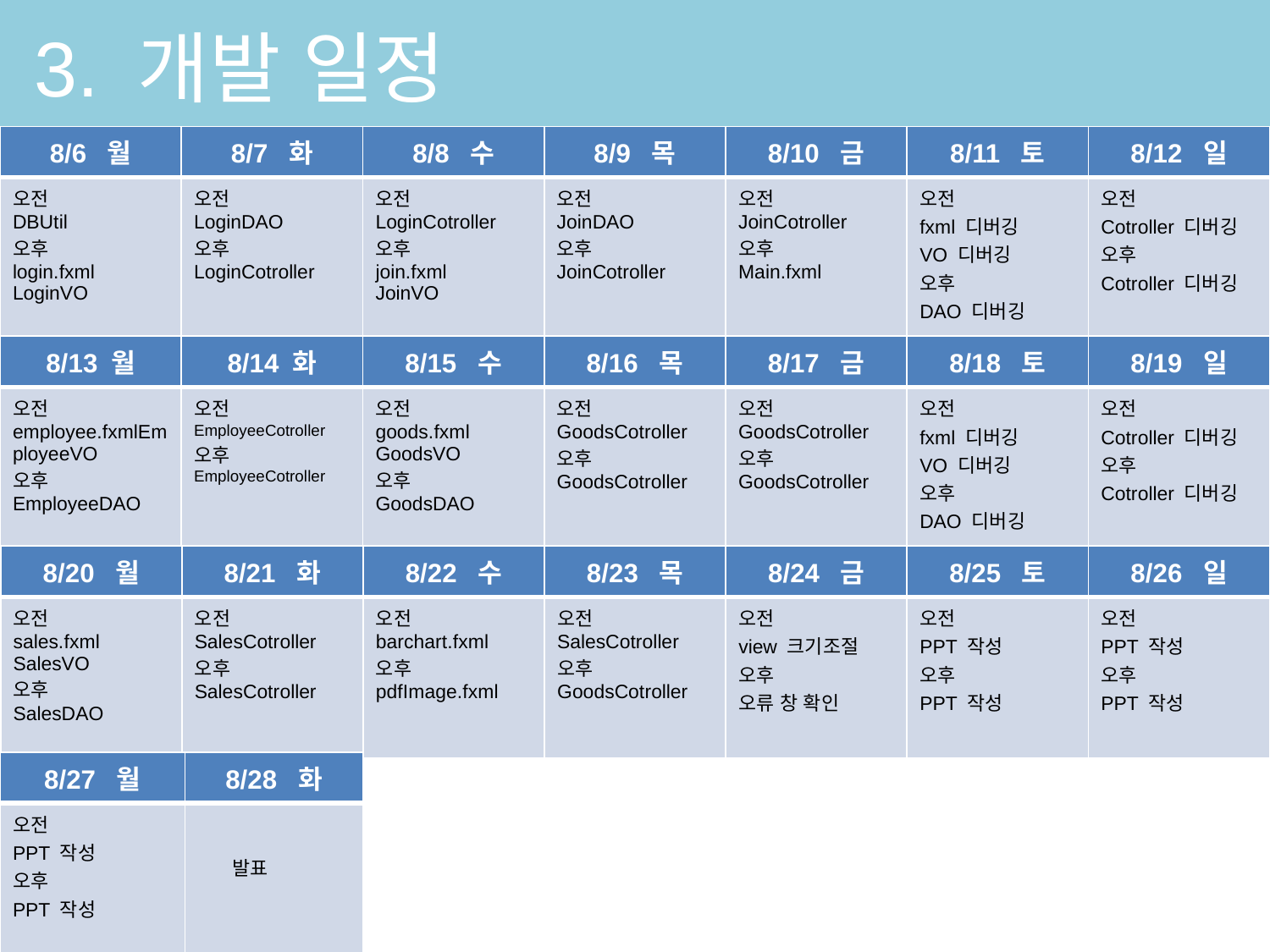

3. 개발 일정
| 8/6 월 | 8/7 화 | 8/8 수 | 8/9 목 | 8/10 금 | 8/11 토 | 8/12 일 |
| --- | --- | --- | --- | --- | --- | --- |
| 오전 DBUtil 오후 login.fxml LoginVO | 오전 LoginDAO 오후 LoginCotroller | 오전 LoginCotroller 오후 join.fxml JoinVO | 오전 JoinDAO 오후 JoinCotroller | 오전 JoinCotroller 오후 Main.fxml | 오전 fxml 디버깅 VO 디버깅 오후 DAO 디버깅 | 오전 Cotroller 디버깅 오후 Cotroller 디버깅 |
| 8/13 월 | 8/14 화 | 8/15 수 | 8/16 목 | 8/17 금 | 8/18 토 | 8/19 일 |
| --- | --- | --- | --- | --- | --- | --- |
| 오전 employee.fxmlEmployeeVO 오후 EmployeeDAO | 오전 EmployeeCotroller 오후 EmployeeCotroller | 오전 goods.fxml GoodsVO 오후 GoodsDAO | 오전 GoodsCotroller 오후 GoodsCotroller | 오전 GoodsCotroller 오후 GoodsCotroller | 오전 fxml 디버깅 VO 디버깅 오후 DAO 디버깅 | 오전 Cotroller 디버깅 오후 Cotroller 디버깅 |
| 8/20 월 | 8/21 화 | 8/22 수 | 8/23 목 | 8/24 금 | 8/25 토 | 8/26 일 |
| --- | --- | --- | --- | --- | --- | --- |
| 오전 sales.fxml SalesVO 오후 SalesDAO | 오전 SalesCotroller 오후 SalesCotroller | 오전 barchart.fxml 오후 pdfImage.fxml | 오전 SalesCotroller 오후 GoodsCotroller | 오전 view 크기조절 오후 오류 창 확인 | 오전 PPT 작성 오후 PPT 작성 | 오전 PPT 작성 오후 PPT 작성 |
| 8/27 월 |
| --- |
| 오전 PPT 작성 오후 PPT 작성 |
| 8/28 화 |
| --- |
| 발표 |